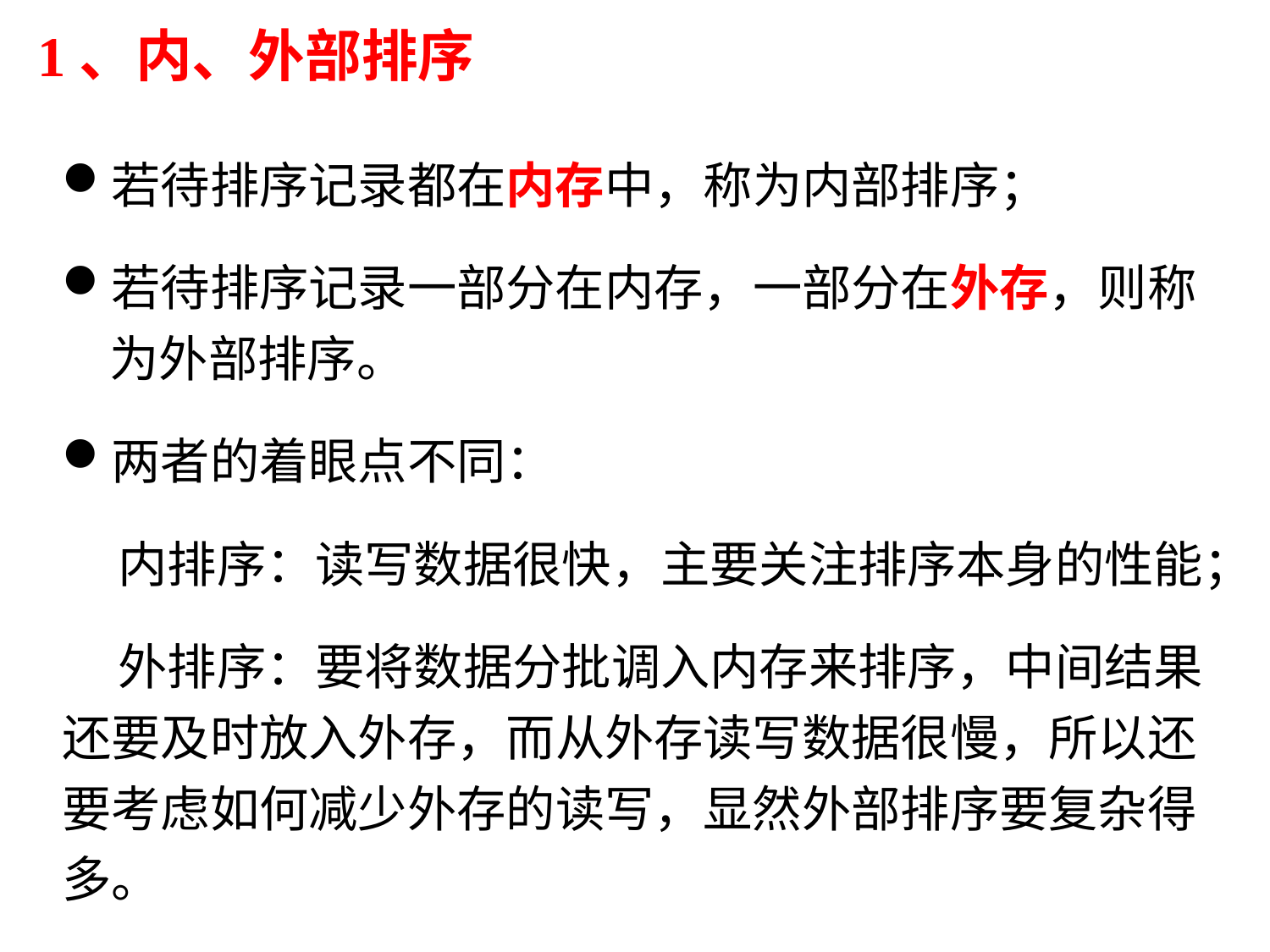

1、内、外部排序
若待排序记录都在内存中，称为内部排序；
若待排序记录一部分在内存，一部分在外存，则称为外部排序。
两者的着眼点不同：
    内排序：读写数据很快，主要关注排序本身的性能；
    外排序：要将数据分批调入内存来排序，中间结果还要及时放入外存，而从外存读写数据很慢，所以还要考虑如何减少外存的读写，显然外部排序要复杂得多。